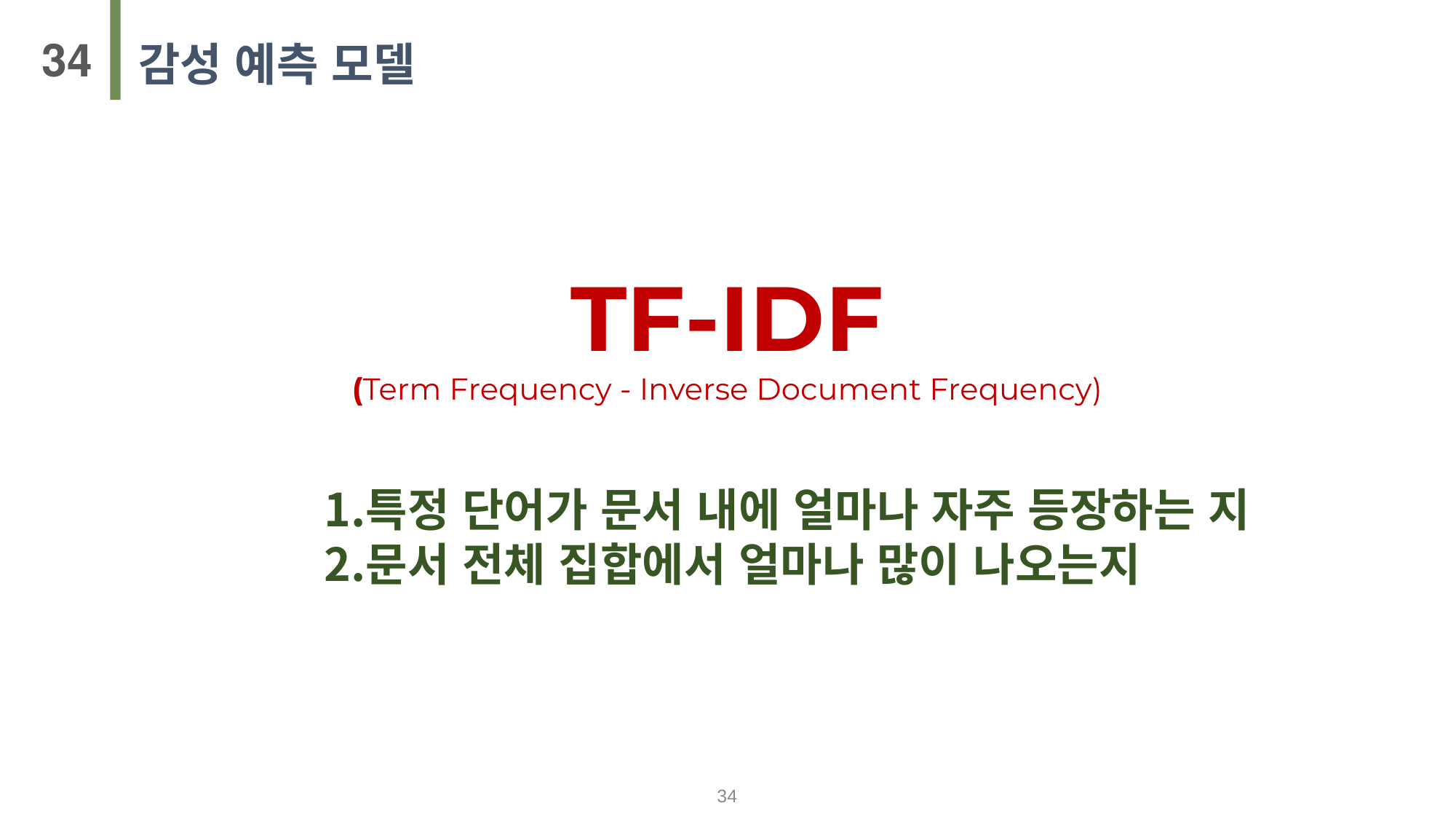

34
감성 예측 모델

TF-IDF
(Term Frequency - Inverse Document Frequency)
특정 단어가 문서 내에 얼마나 자주 등장하는 지
문서 전체 집합에서 얼마나 많이 나오는지
34